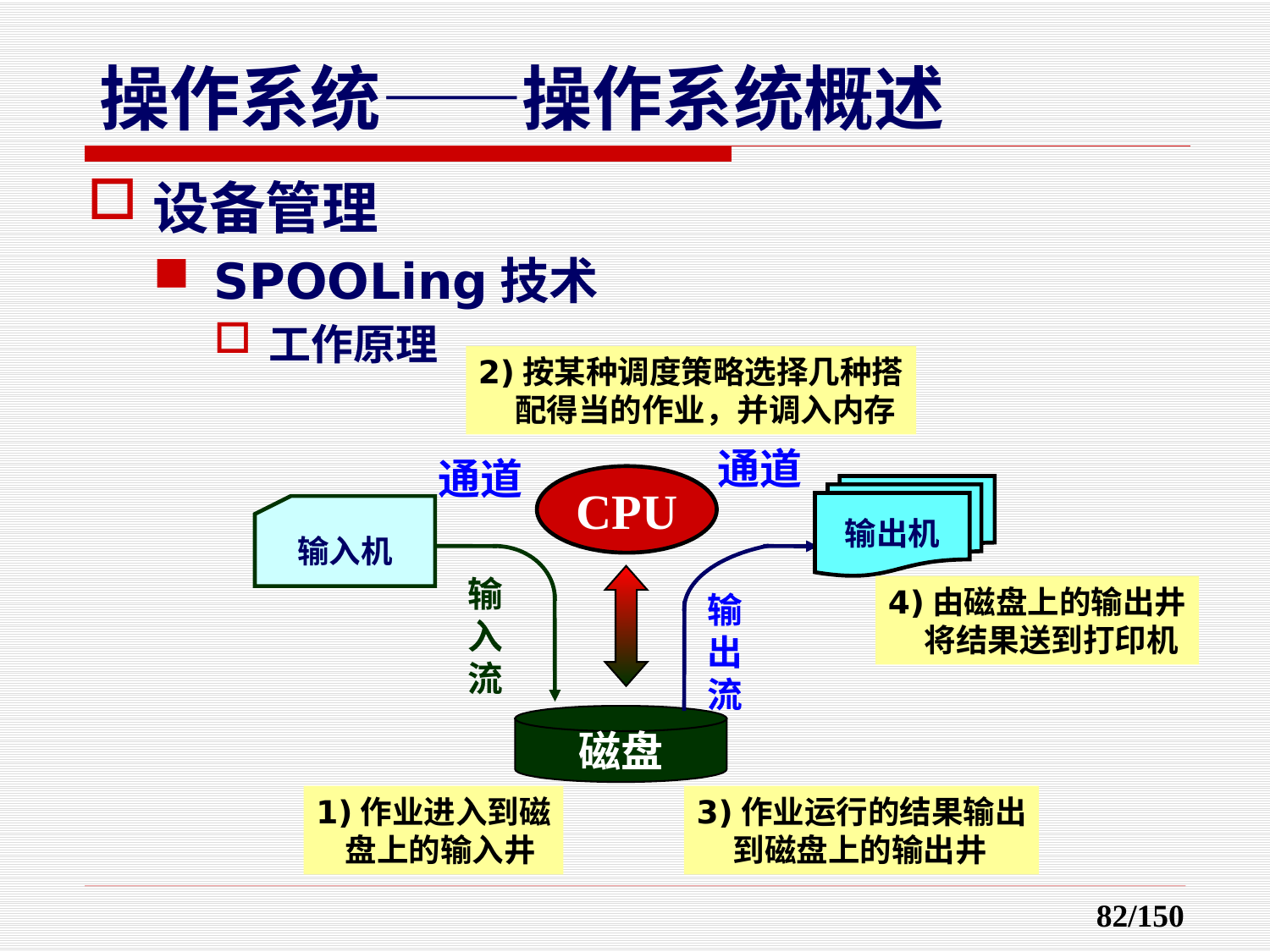

设备管理
SPOOLing技术
工作原理
2)按某种调度策略选择几种搭
    配得当的作业，并调入内存
通道
通道
CPU
输出机
输入机

输入流

4)由磁盘上的输出井
    将结果送到打印机
输出流
磁盘
1)作业进入到磁
   盘上的输入井
3)作业运行的结果输出
    到磁盘上的输出井